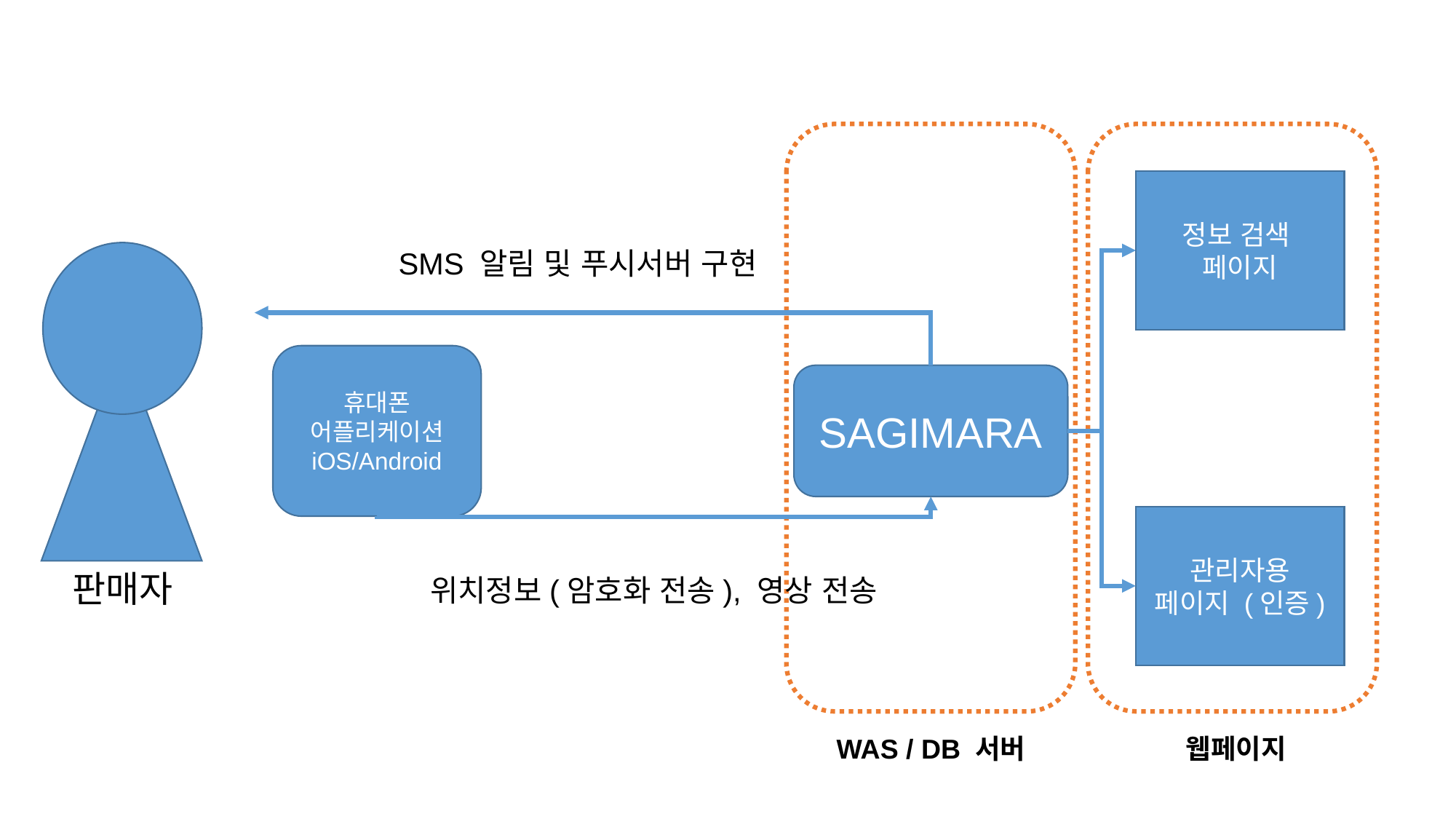

정보 검색
페이지
SMS 알림 및 푸시서버 구현

휴대폰
어플리케이션
iOS/Android
SAGIMARA
관리자용
페이지 (인증)
판매자
위치정보(암호화 전송), 영상 전송
WAS / DB 서버
웹페이지